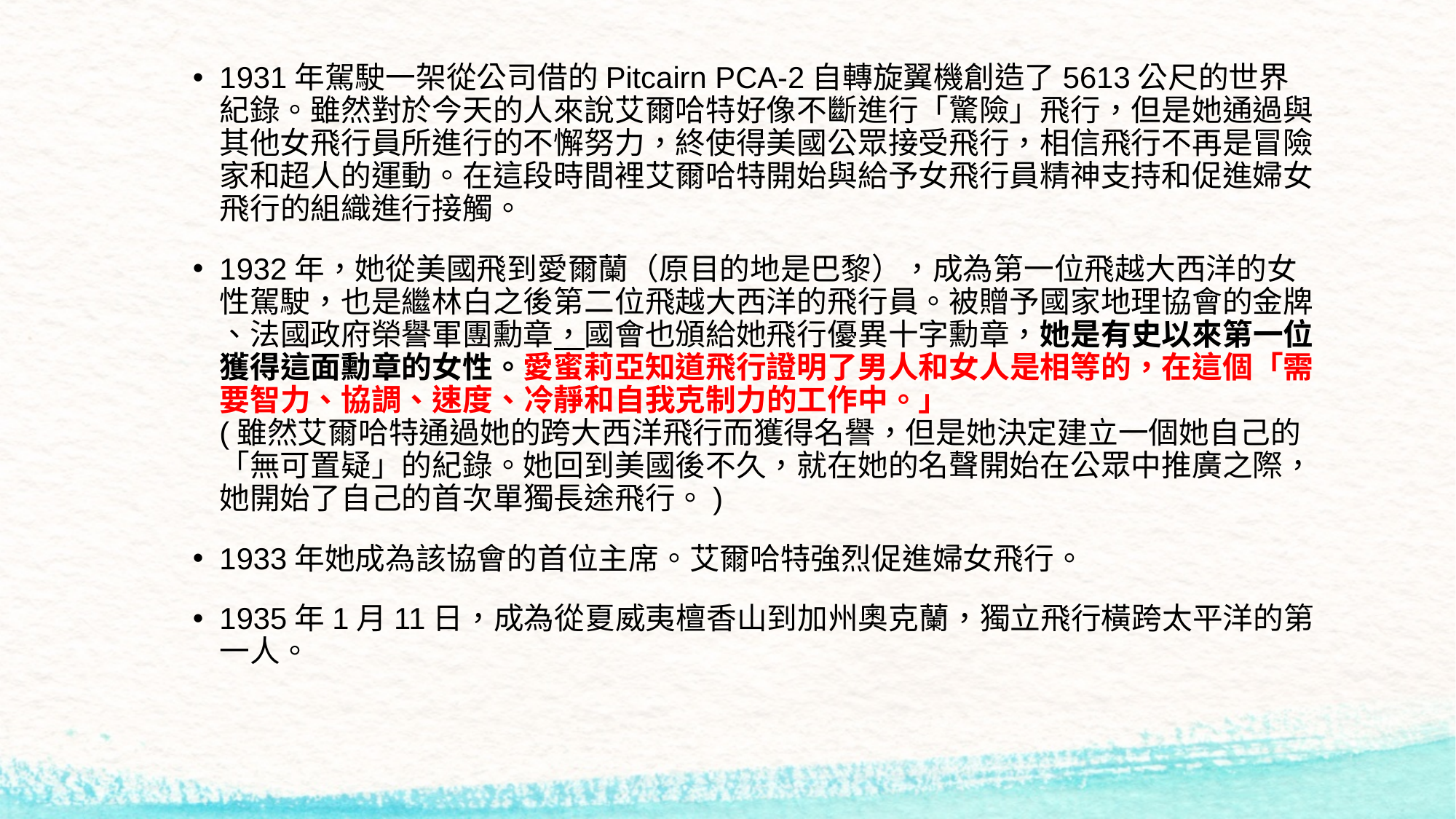

1931年駕駛一架從公司借的Pitcairn PCA-2自轉旋翼機創造了5613公尺的世界紀錄。雖然對於今天的人來說艾爾哈特好像不斷進行「驚險」飛行，但是她通過與其他女飛行員所進行的不懈努力，終使得美國公眾接受飛行，相信飛行不再是冒險家和超人的運動。在這段時間裡艾爾哈特開始與給予女飛行員精神支持和促進婦女飛行的組織進行接觸。
1932年，她從美國飛到愛爾蘭（原目的地是巴黎），成為第一位飛越大西洋的女性駕駛，也是繼林白之後第二位飛越大西洋的飛行員。被贈予國家地理協會的金牌 、法國政府榮譽軍團勳章，國會也頒給她飛行優異十字勳章，她是有史以來第一位獲得這面勳章的女性。愛蜜莉亞知道飛行證明了男人和女人是相等的，在這個「需要智力、協調、速度、冷靜和自我克制力的工作中。」
(雖然艾爾哈特通過她的跨大西洋飛行而獲得名譽，但是她決定建立一個她自己的「無可置疑」的紀錄。她回到美國後不久，就在她的名聲開始在公眾中推廣之際，她開始了自己的首次單獨長途飛行。)
1933年她成為該協會的首位主席。艾爾哈特強烈促進婦女飛行。
1935年1月11日，成為從夏威夷檀香山到加州奧克蘭，獨立飛行橫跨太平洋的第一人。